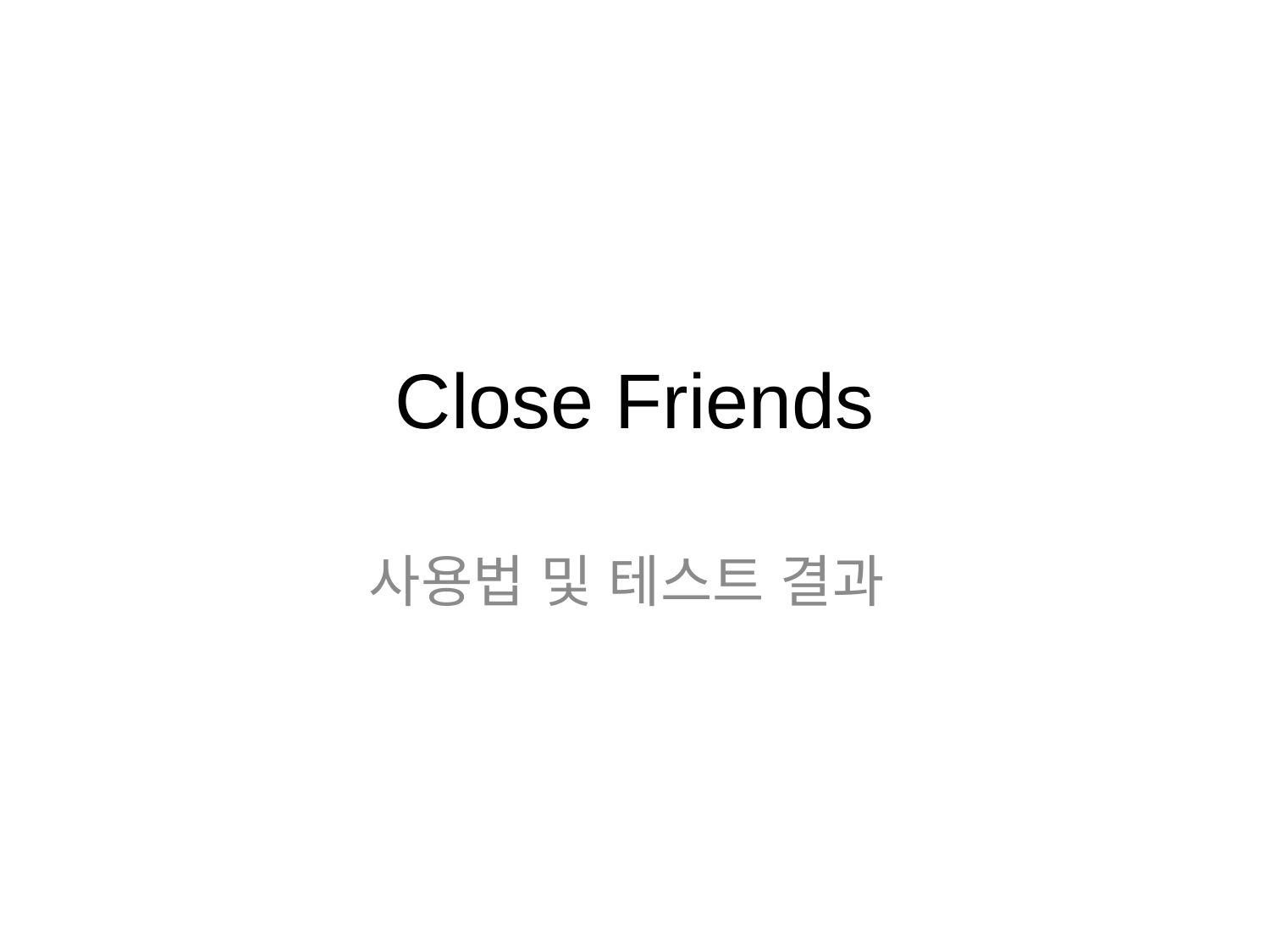

# Close Friends
사용법 및 테스트 결과